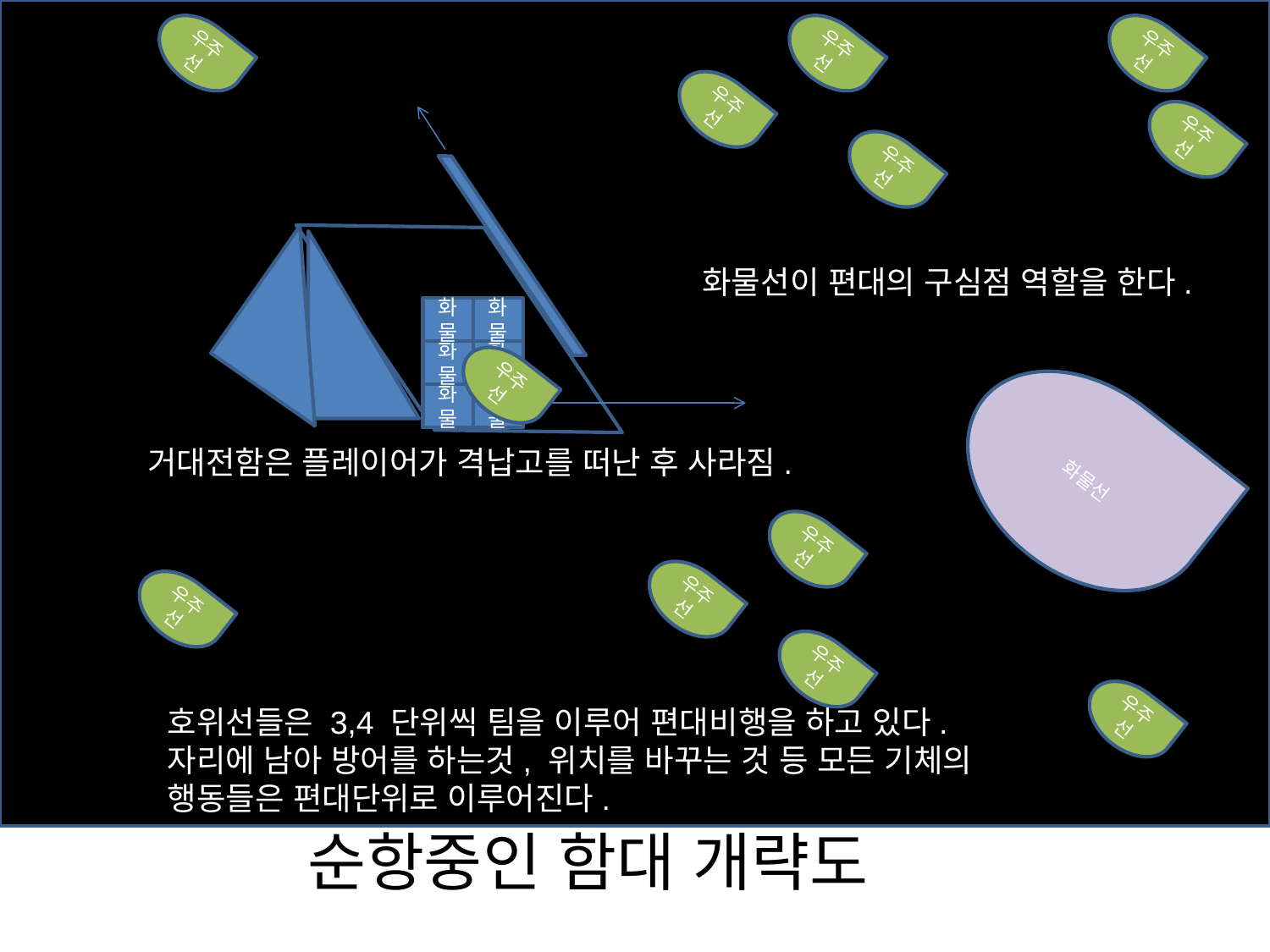

우주선
우주선
우주선
우주선
우주선
우주선
빗면으로 열리는 문

화물선이 편대의 구심점 역할을 한다.
화물
화물
화물
화물
우주선
화물
화물
화물선
출격경로
거대전함은 플레이어가 격납고를 떠난 후 사라짐.
거대전함
우주선
우주선
우주선
우주선
우주선
호위선들은 3,4 단위씩 팀을 이루어 편대비행을 하고 있다. 자리에 남아 방어를 하는것, 위치를 바꾸는 것 등 모든 기체의 행동들은 편대단위로 이루어진다.
순항중인 함대 개략도